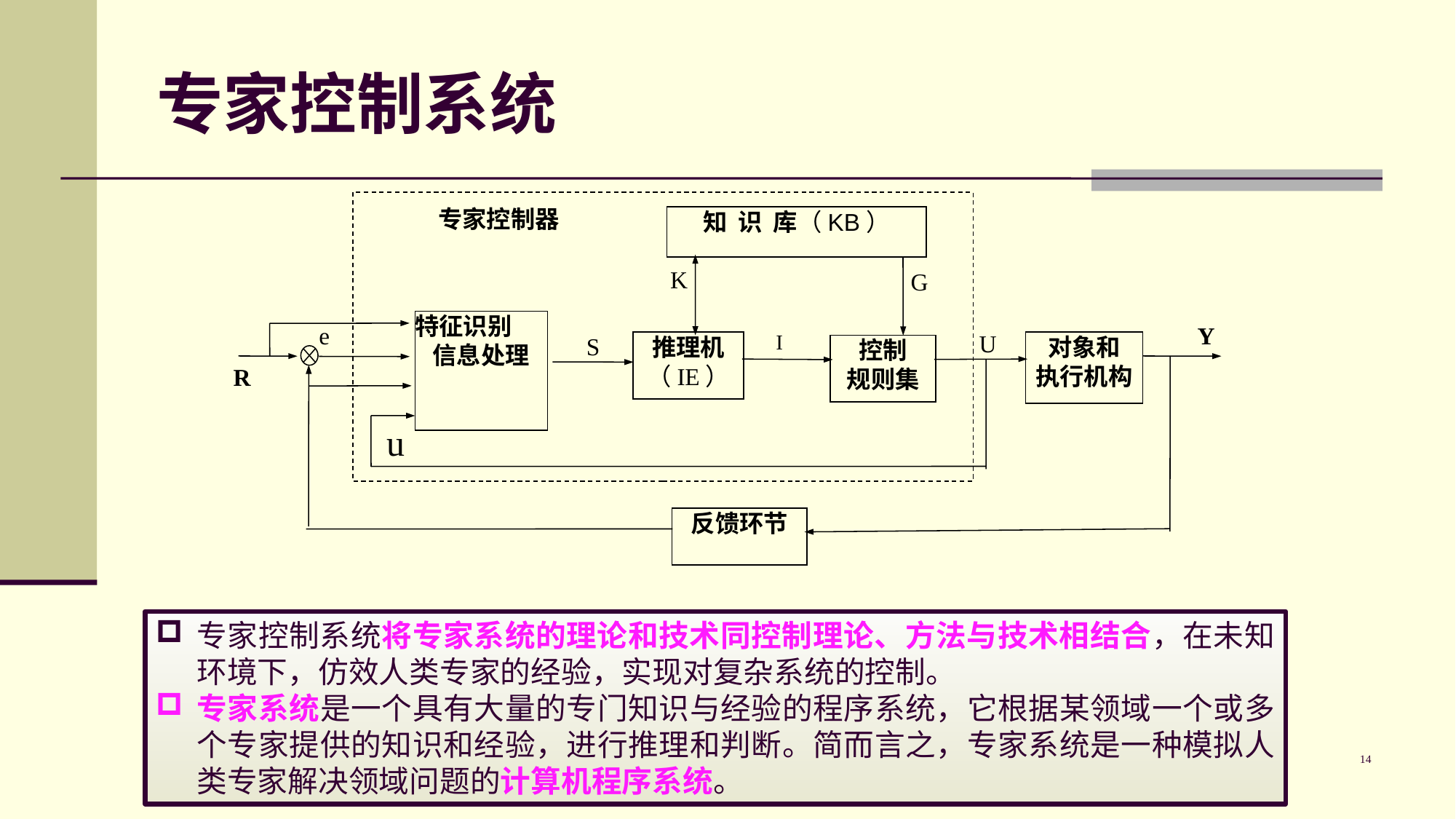

# 专家控制系统

专家控制器
知  识  库（KB）

K
G
特征识别
信息处理
e

I
U
S
推理机
（IE）
对象和
执行机构
控制
规则集

u

反馈环节

Y
R

专家控制系统将专家系统的理论和技术同控制理论、方法与技术相结合，在未知环境下，仿效人类专家的经验，实现对复杂系统的控制。
专家系统是一个具有大量的专门知识与经验的程序系统，它根据某领域一个或多个专家提供的知识和经验，进行推理和判断。简而言之，专家系统是一种模拟人类专家解决领域问题的计算机程序系统。
14